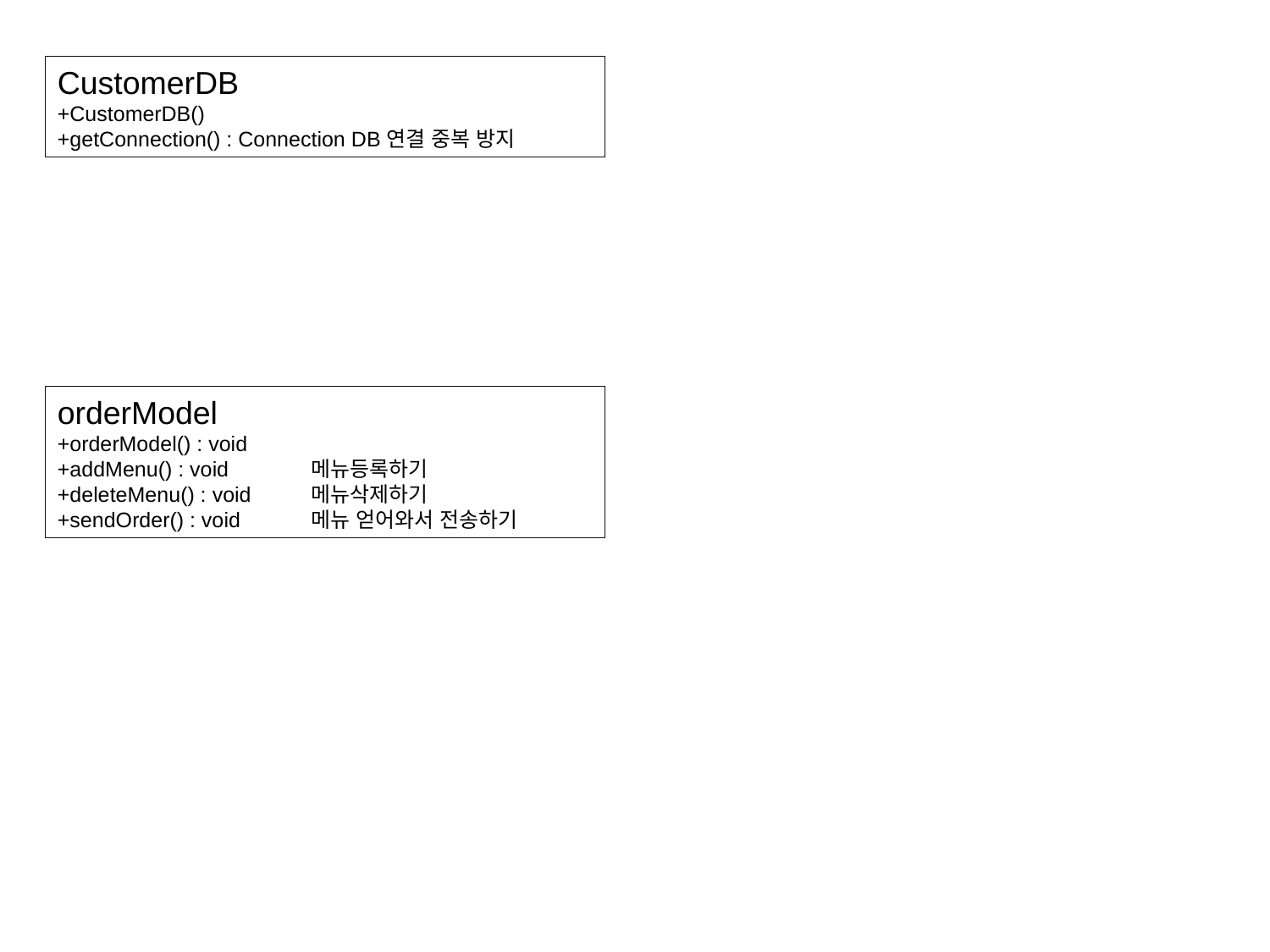

CustomerDB
+CustomerDB()
+getConnection() : Connection DB연결 중복 방지
orderModel
+orderModel() : void
+addMenu() : void	메뉴등록하기
+deleteMenu() : void	메뉴삭제하기
+sendOrder() : void	메뉴 얻어와서 전송하기